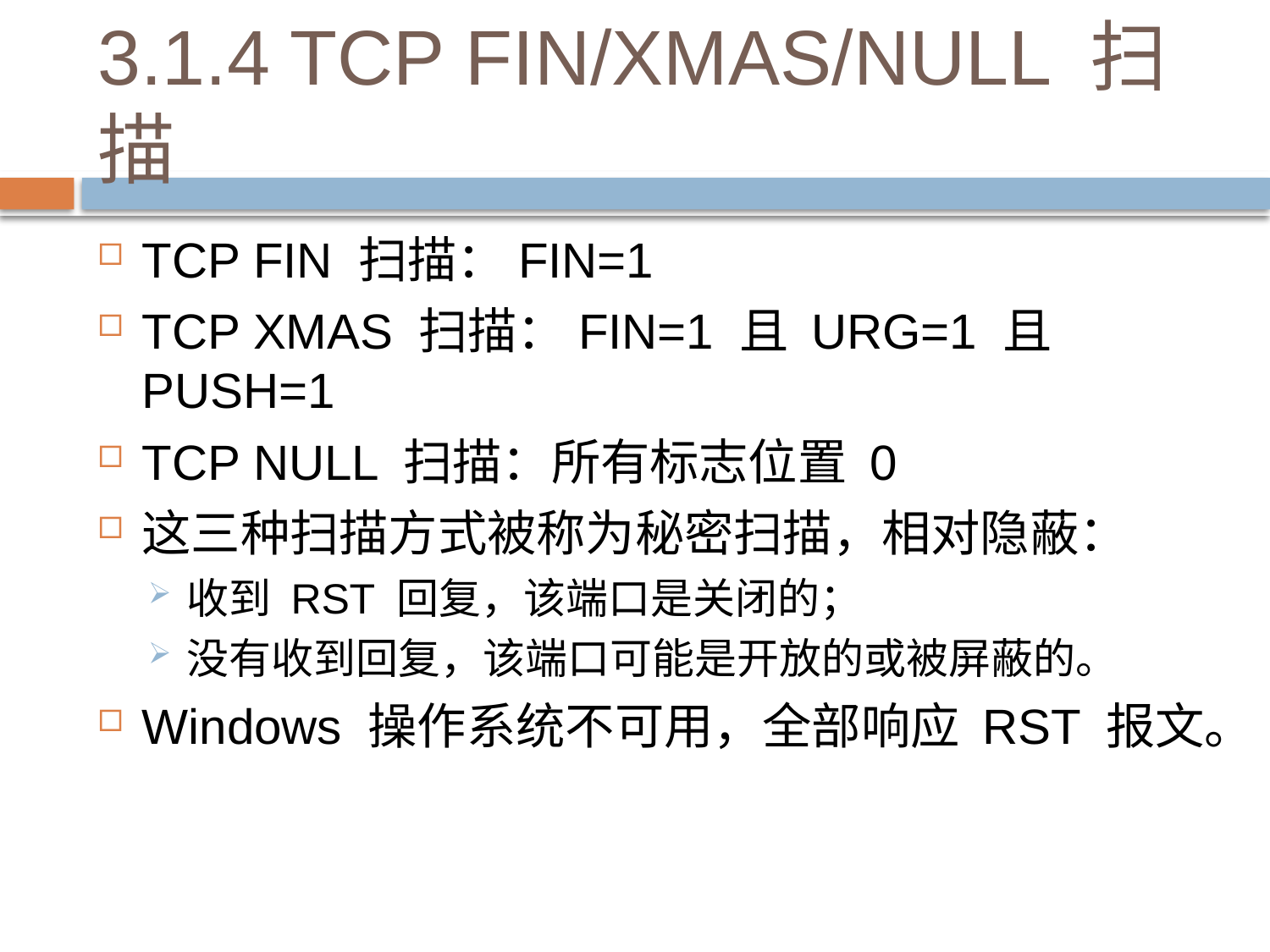

# 3.1.4 TCP FIN/XMAS/NULL 扫描
TCP FIN 扫描：FIN=1
TCP XMAS 扫描：FIN=1 且 URG=1 且 PUSH=1
TCP NULL 扫描：所有标志位置 0
这三种扫描方式被称为秘密扫描，相对隐蔽：
收到 RST 回复，该端口是关闭的；
没有收到回复，该端口可能是开放的或被屏蔽的。
Windows 操作系统不可用，全部响应 RST 报文。